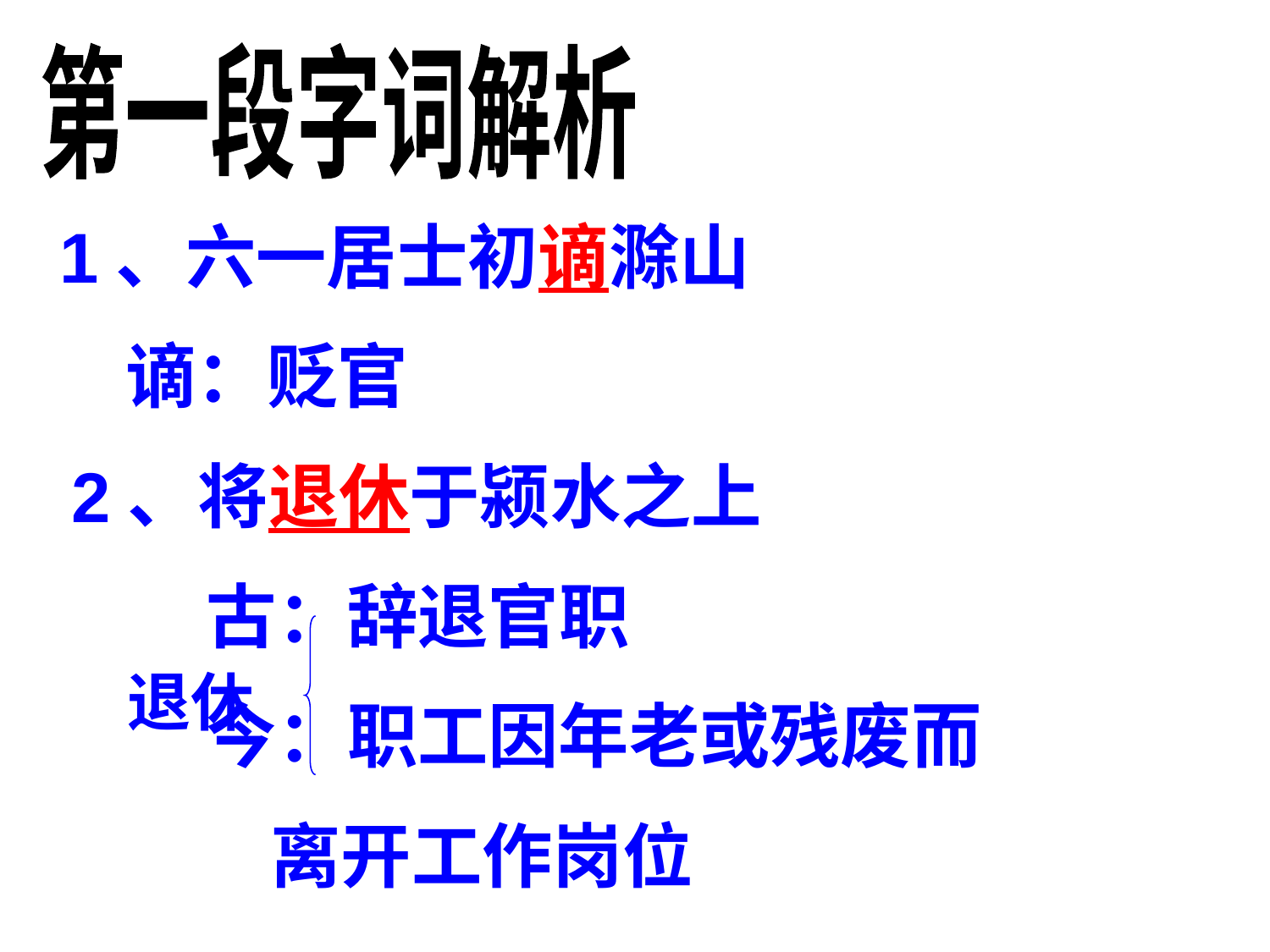

第一段字词解析
   1、六一居士初谪滁山
      谪：贬官
   2、将退休于颍水之上
           古：辞退官职
           今：职工因年老或残废而
               离开工作岗位

退休